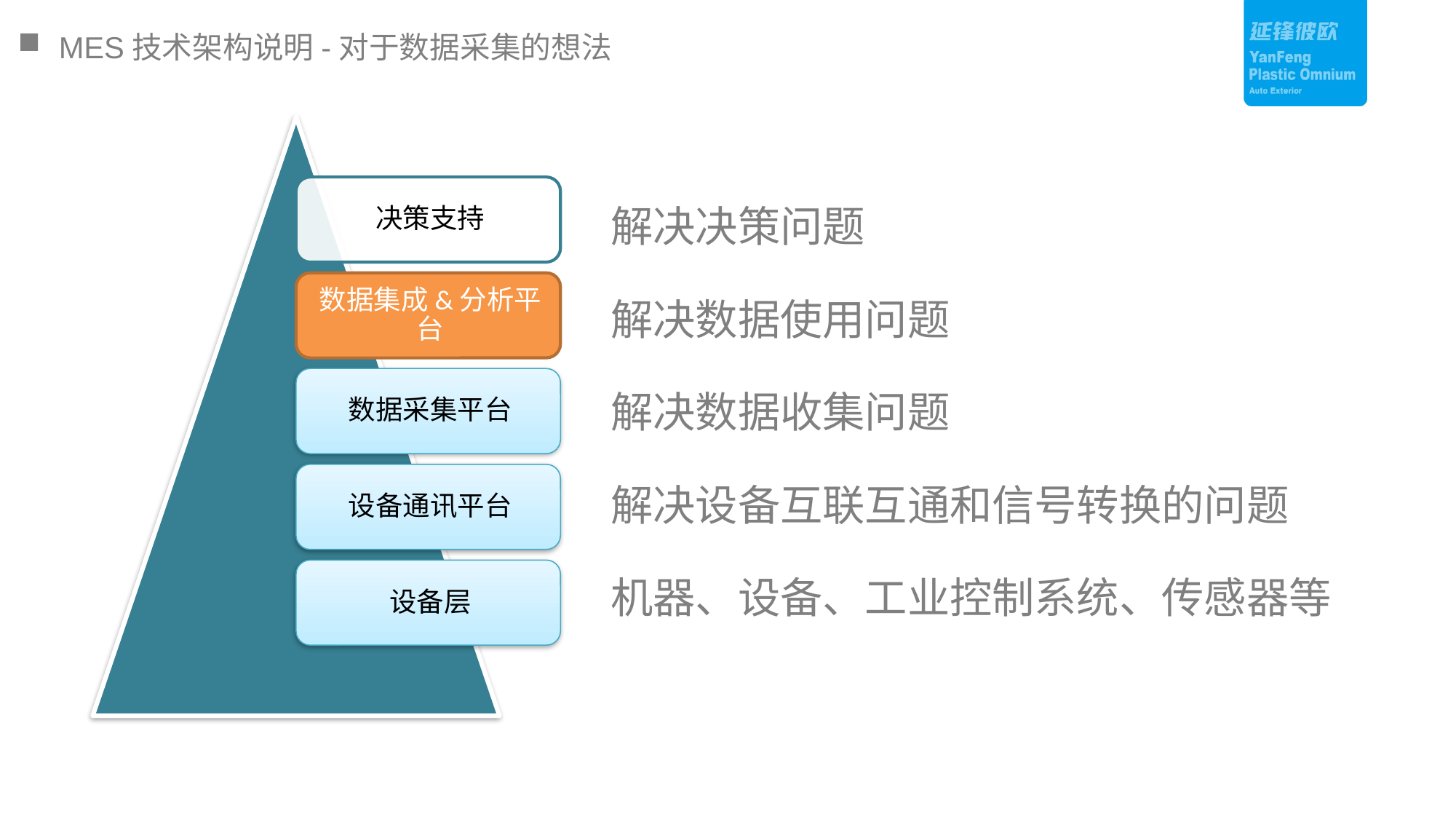

MES技术架构说明-对于数据采集的想法
决策支持
数据集成&分析平台
数据采集平台
设备通讯平台
设备层
| 解决决策问题 |
| --- |
| 解决数据使用问题 |
| 解决数据收集问题 |
| 解决设备互联互通和信号转换的问题 |
| 机器、设备、工业控制系统、传感器等 |